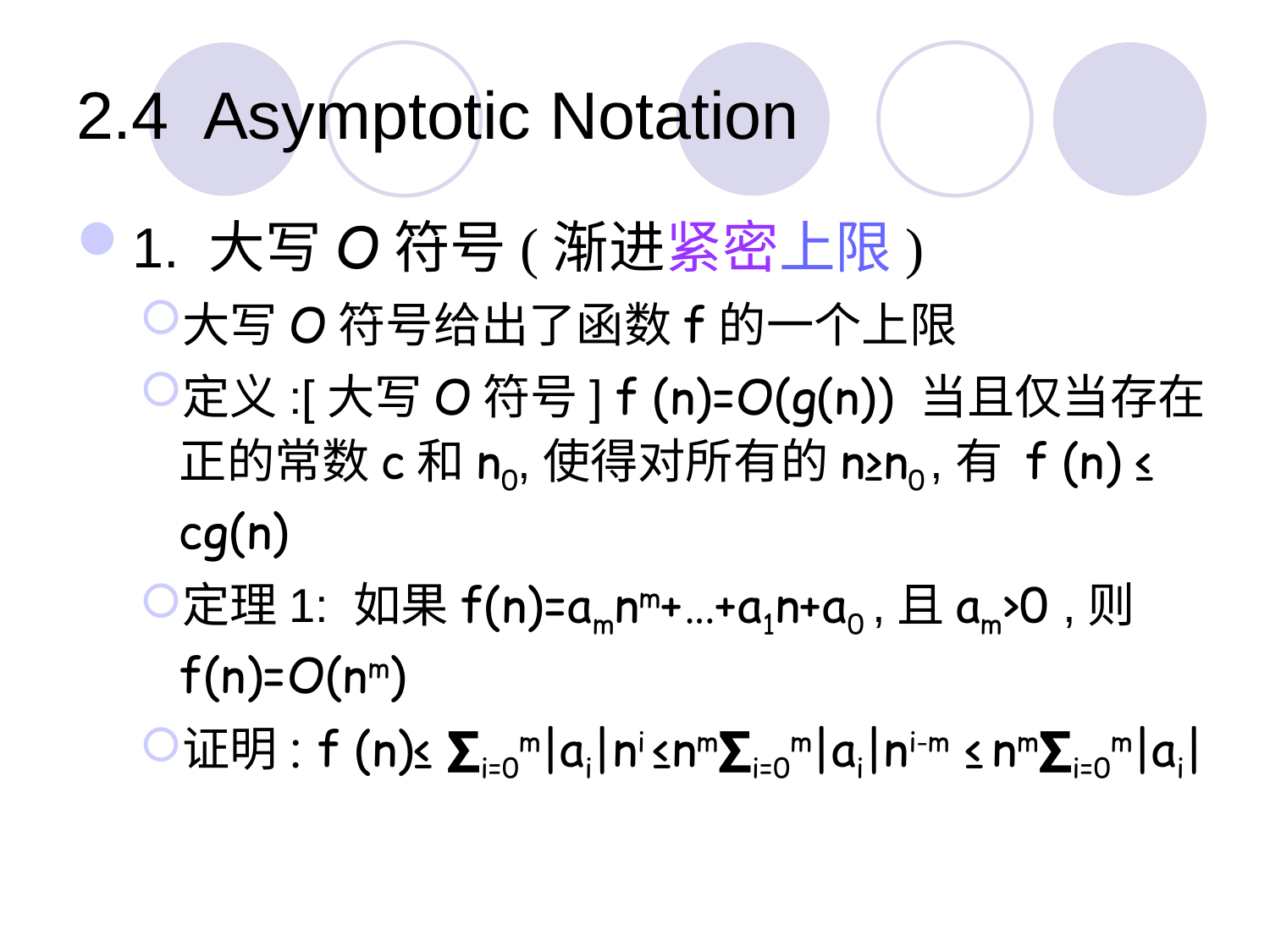

# 2.4	Asymptotic Notation
1. 大写O符号(渐进紧密上限)
大写O符号给出了函数f的一个上限
定义:[大写O符号] f (n)=O(g(n)) 当且仅当存在正的常数c和n0,使得对所有的n≥n0 ,有 f (n) ≤ cg(n)
定理1: 如果f(n)=amnm+…+a1n+a0 ,且am>0 ,则f(n)=O(nm)
证明: f (n)≤ ∑i=0m|ai|ni ≤nm∑i=0m|ai|ni-m  ≤ nm∑i=0m|ai|

54